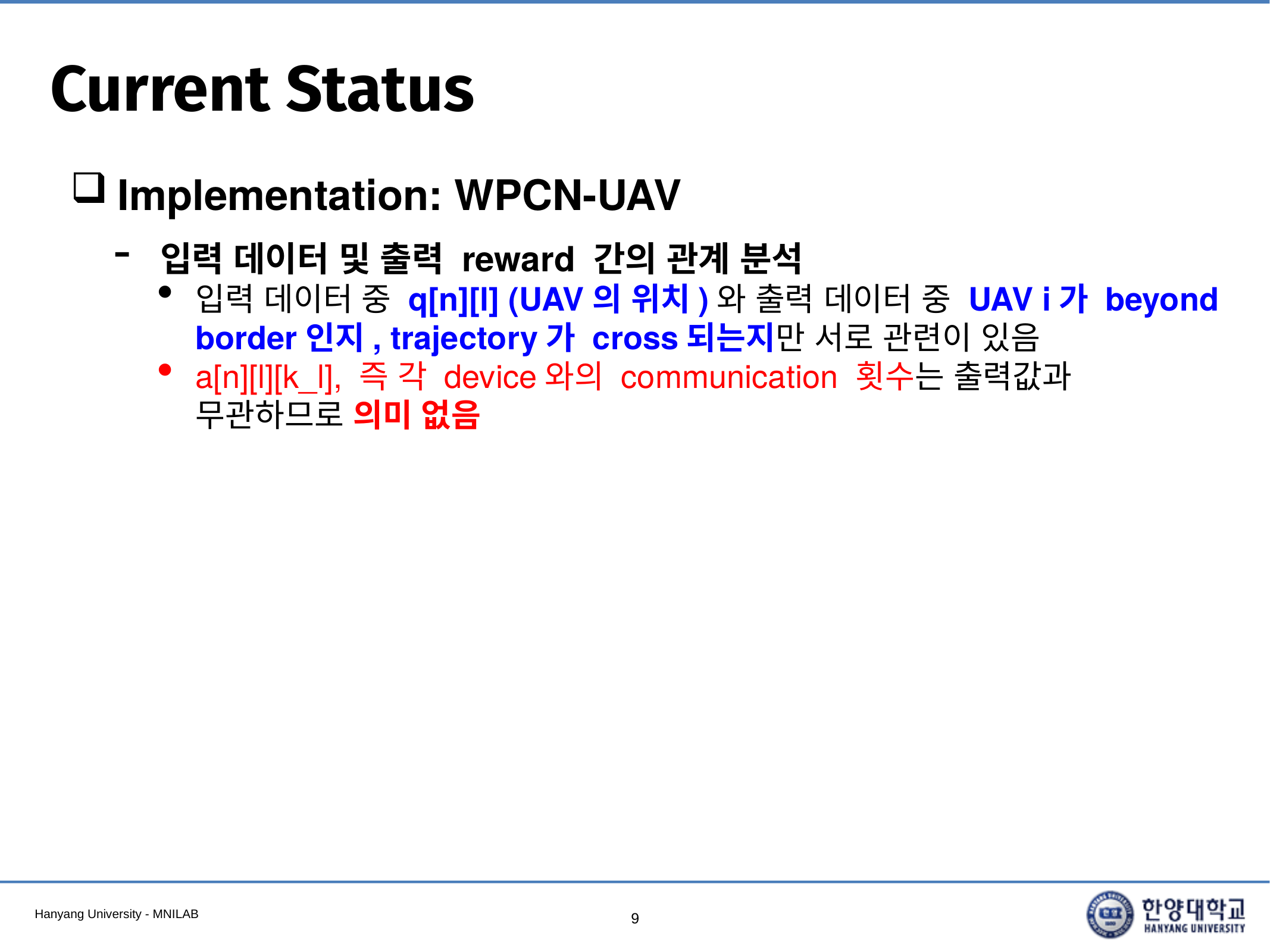

# Current Status
Implementation: WPCN-UAV
입력 데이터 및 출력 reward 간의 관계 분석
입력 데이터 중 q[n][l] (UAV의 위치)와 출력 데이터 중 UAV i가 beyond border인지, trajectory가 cross되는지만 서로 관련이 있음
a[n][l][k_l], 즉 각 device와의 communication 횟수는 출력값과 무관하므로 의미 없음
9